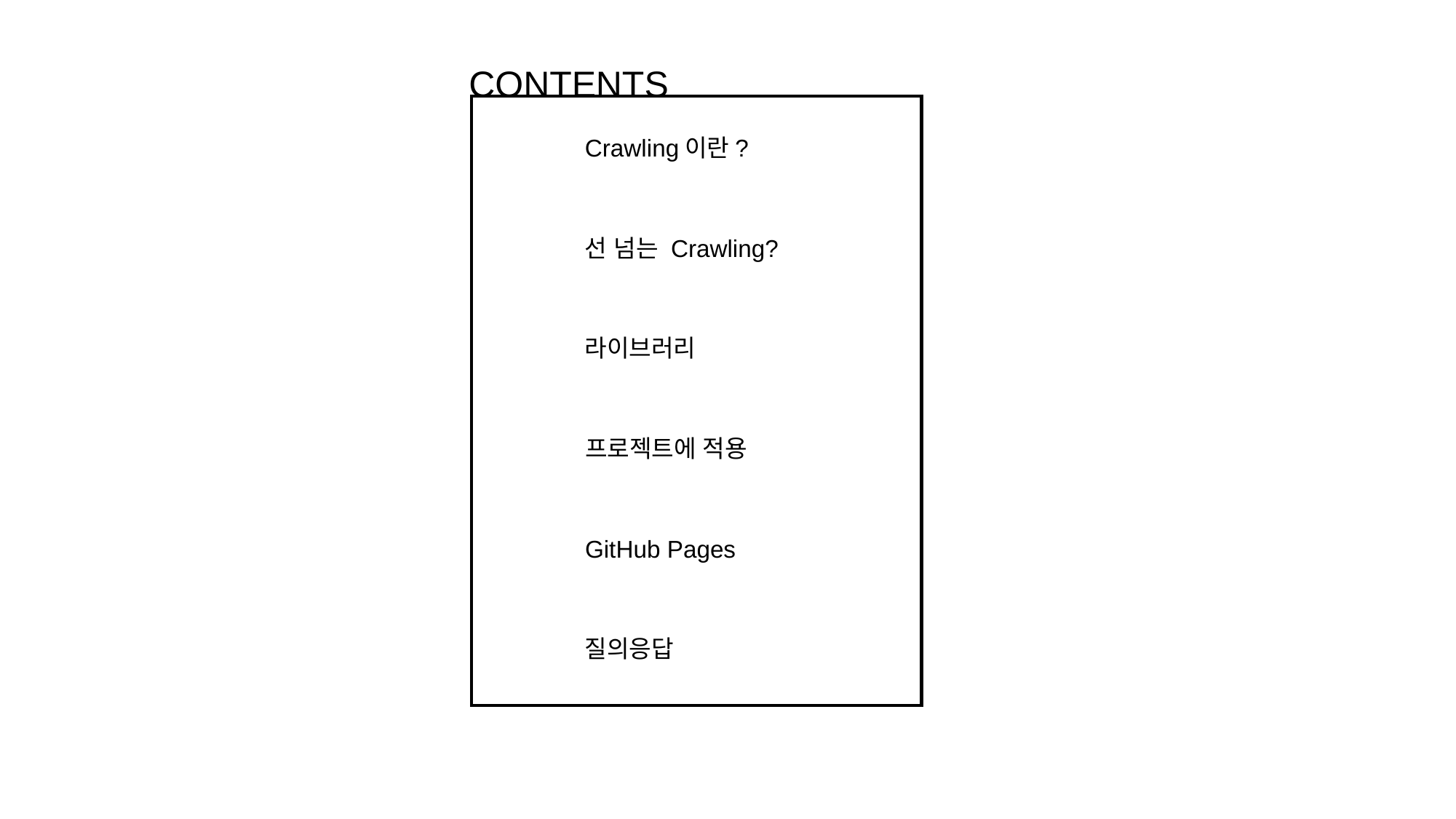

CONTENTS

Crawling이란?
선 넘는 Crawling?
라이브러리
프로젝트에 적용
GitHub Pages
질의응답